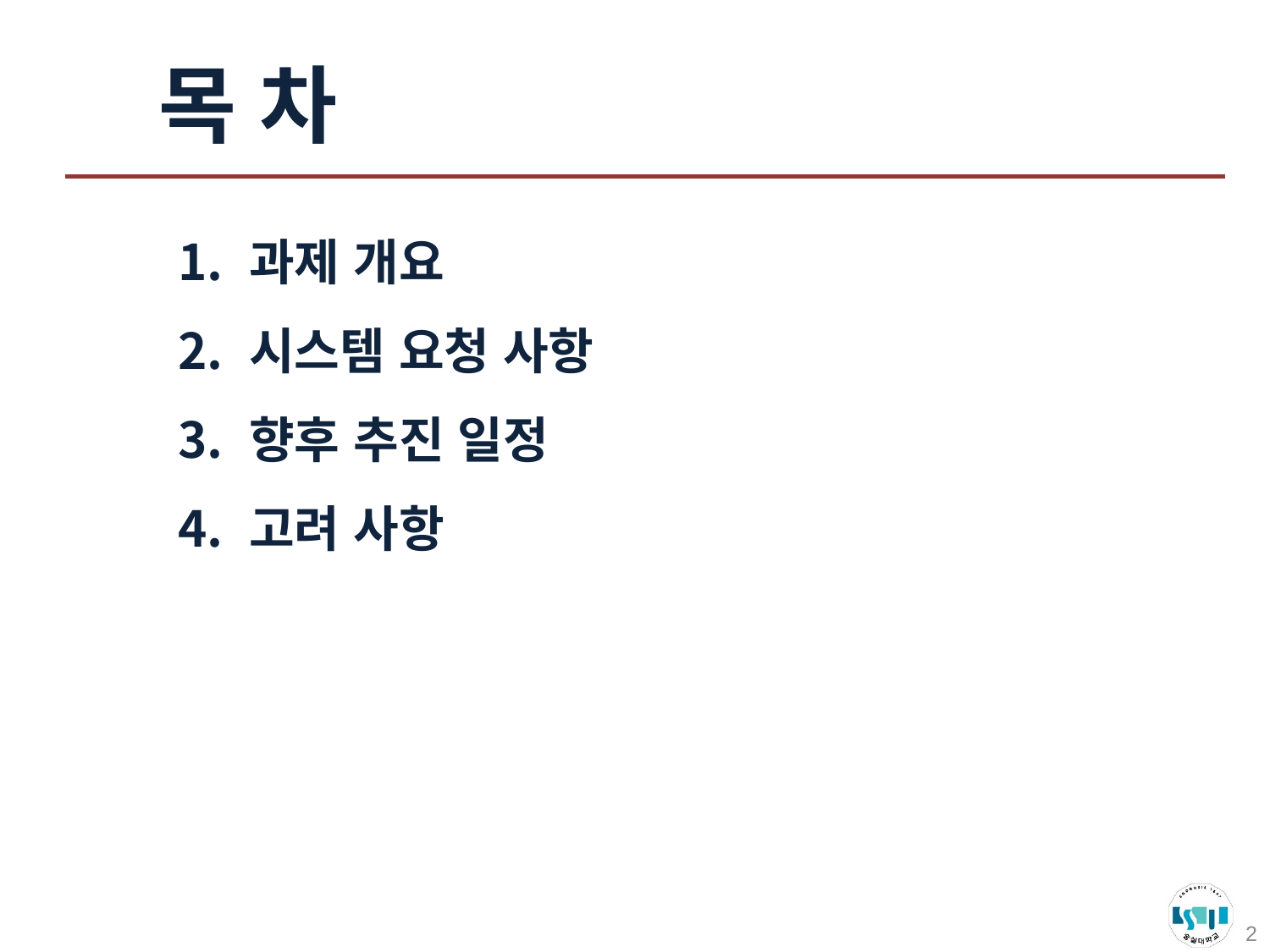

목 차
과제 개요
시스템 요청 사항
향후 추진 일정
고려 사항
2